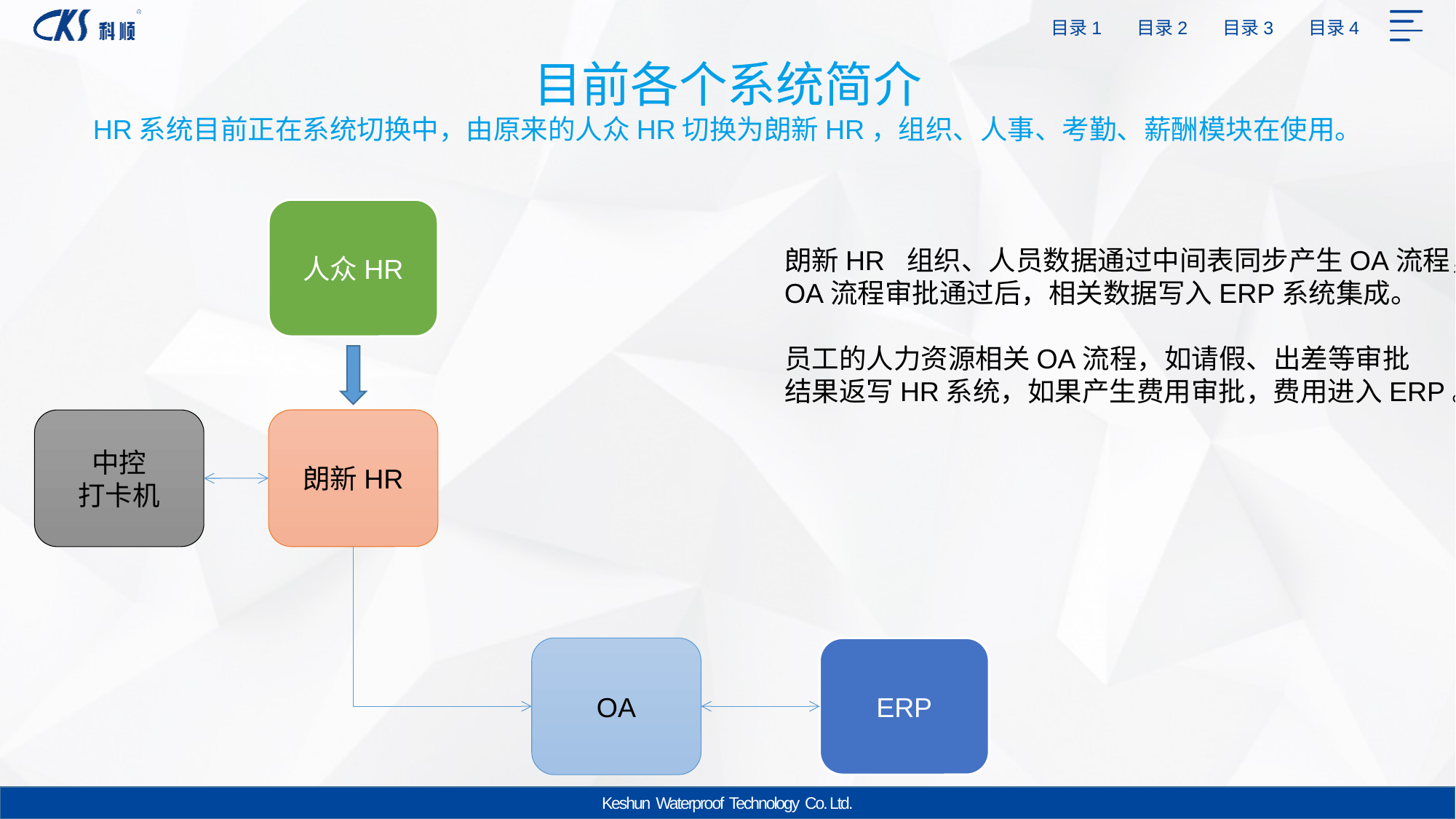

目前各个系统简介
HR系统目前正在系统切换中，由原来的人众HR切换为朗新HR，组织、人事、考勤、薪酬模块在使用。
人众HR

朗新HR
朗新HR  组织、人员数据通过中间表同步产生OA流程，
OA流程审批通过后，相关数据写入ERP系统集成。

员工的人力资源相关OA流程，如请假、出差等审批
结果返写HR系统，如果产生费用审批，费用进入ERP。

中控
打卡机
OA
ERP

Keshun  Waterproof  Technology  Co. Ltd.